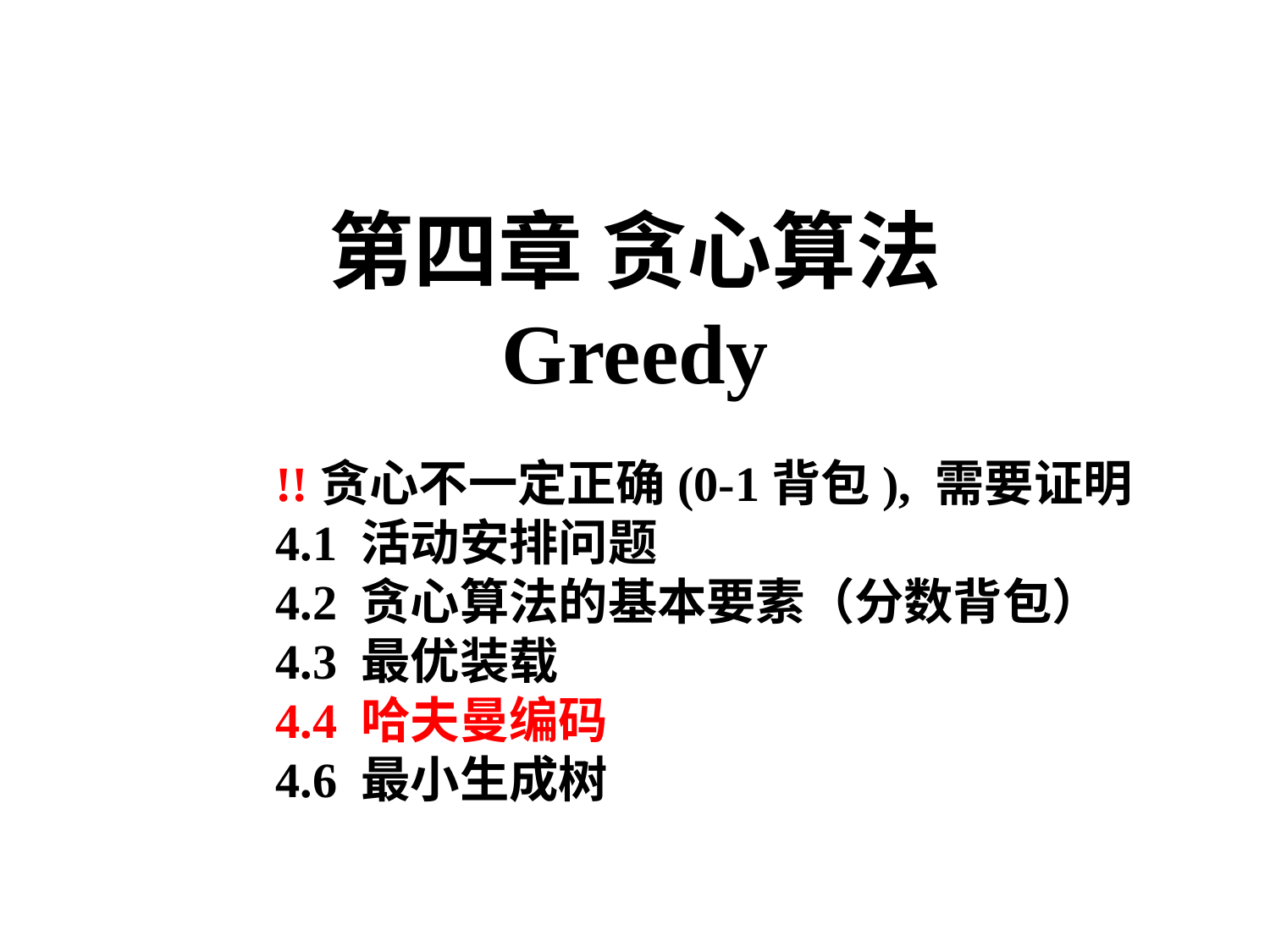

# 第四章 贪心算法 Greedy
!!贪心不一定正确(0-1背包), 需要证明
4.1 活动安排问题
4.2 贪心算法的基本要素（分数背包）
4.3 最优装载
4.4 哈夫曼编码
4.6 最小生成树